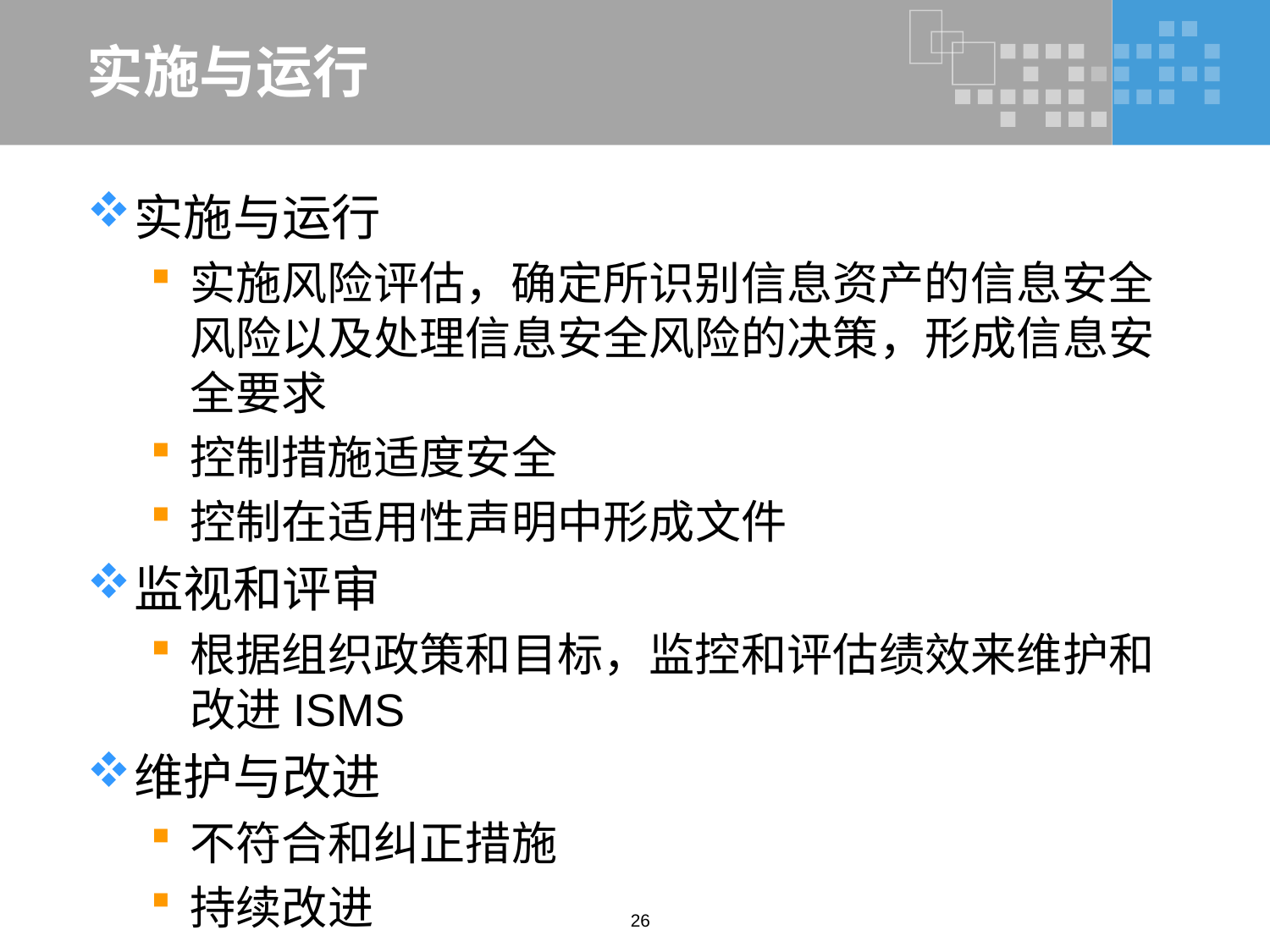

# 实施与运行
实施与运行
实施风险评估，确定所识别信息资产的信息安全风险以及处理信息安全风险的决策，形成信息安全要求
控制措施适度安全
控制在适用性声明中形成文件
监视和评审
根据组织政策和目标，监控和评估绩效来维护和改进ISMS
维护与改进
不符合和纠正措施
持续改进

26